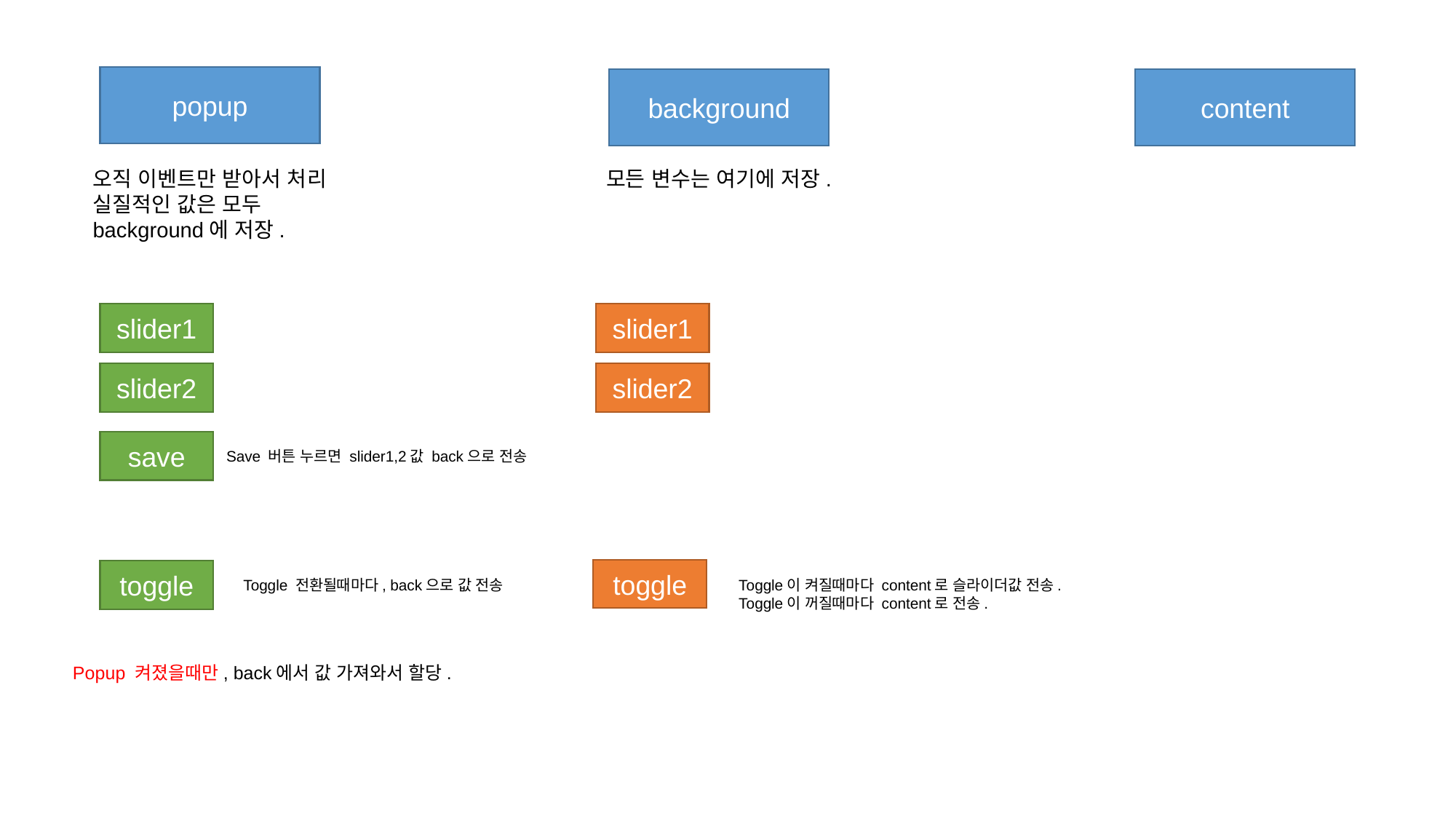

popup
background
content
오직 이벤트만 받아서 처리
실질적인 값은 모두
background에 저장.
모든 변수는 여기에 저장.
slider1
slider1
slider2
slider2
save
Save 버튼 누르면 slider1,2값 back으로 전송
toggle
toggle
Toggle 전환될때마다, back으로 값 전송
Toggle이 켜질때마다 content로 슬라이더값 전송.
Toggle이 꺼질때마다 content로 전송.
Popup 켜졌을때만, back에서 값 가져와서 할당.